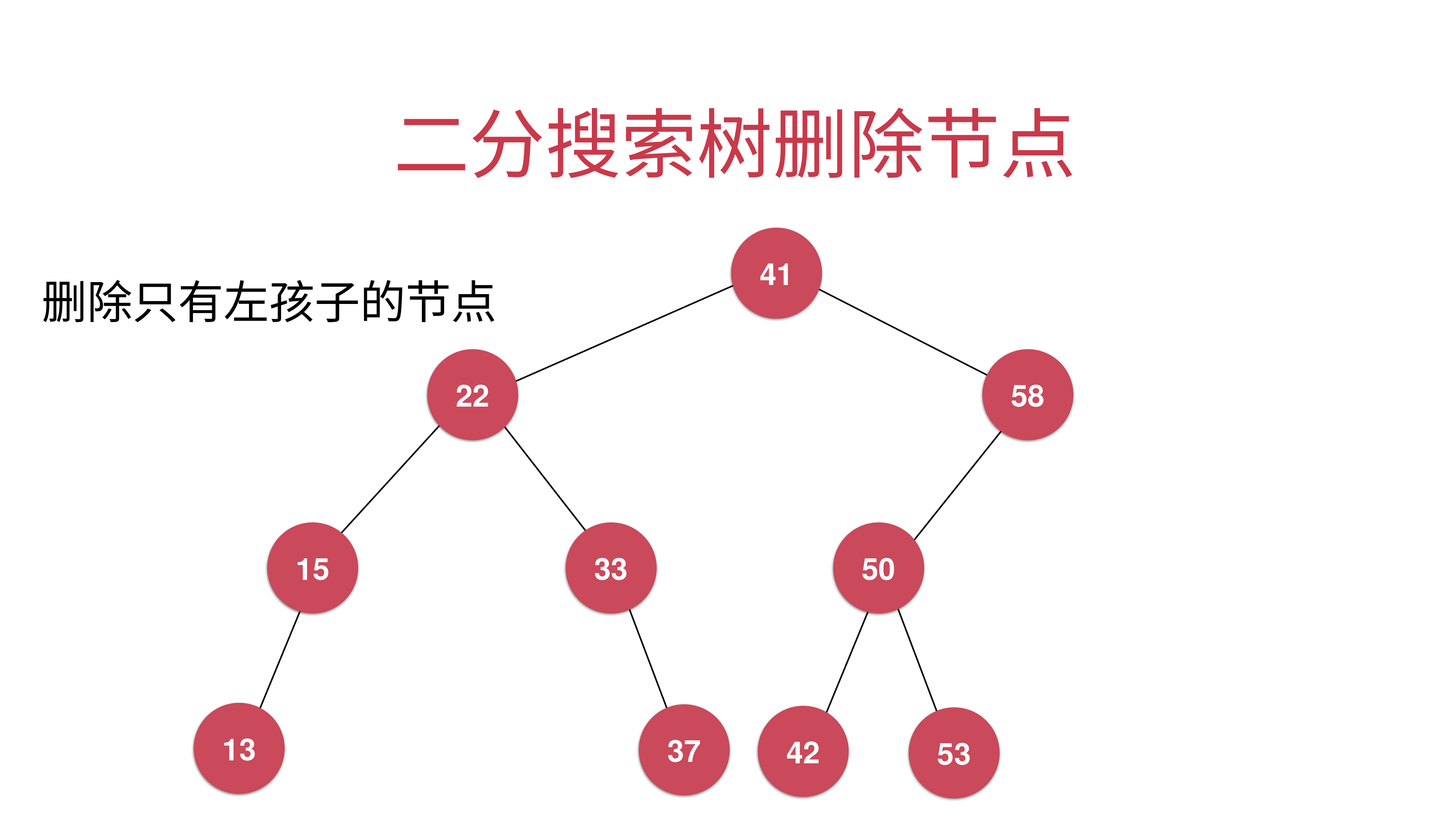

# 二分搜索树删除节点
删除只有左孩子的节点
41

22
58

15
33
50

13
37
42
53